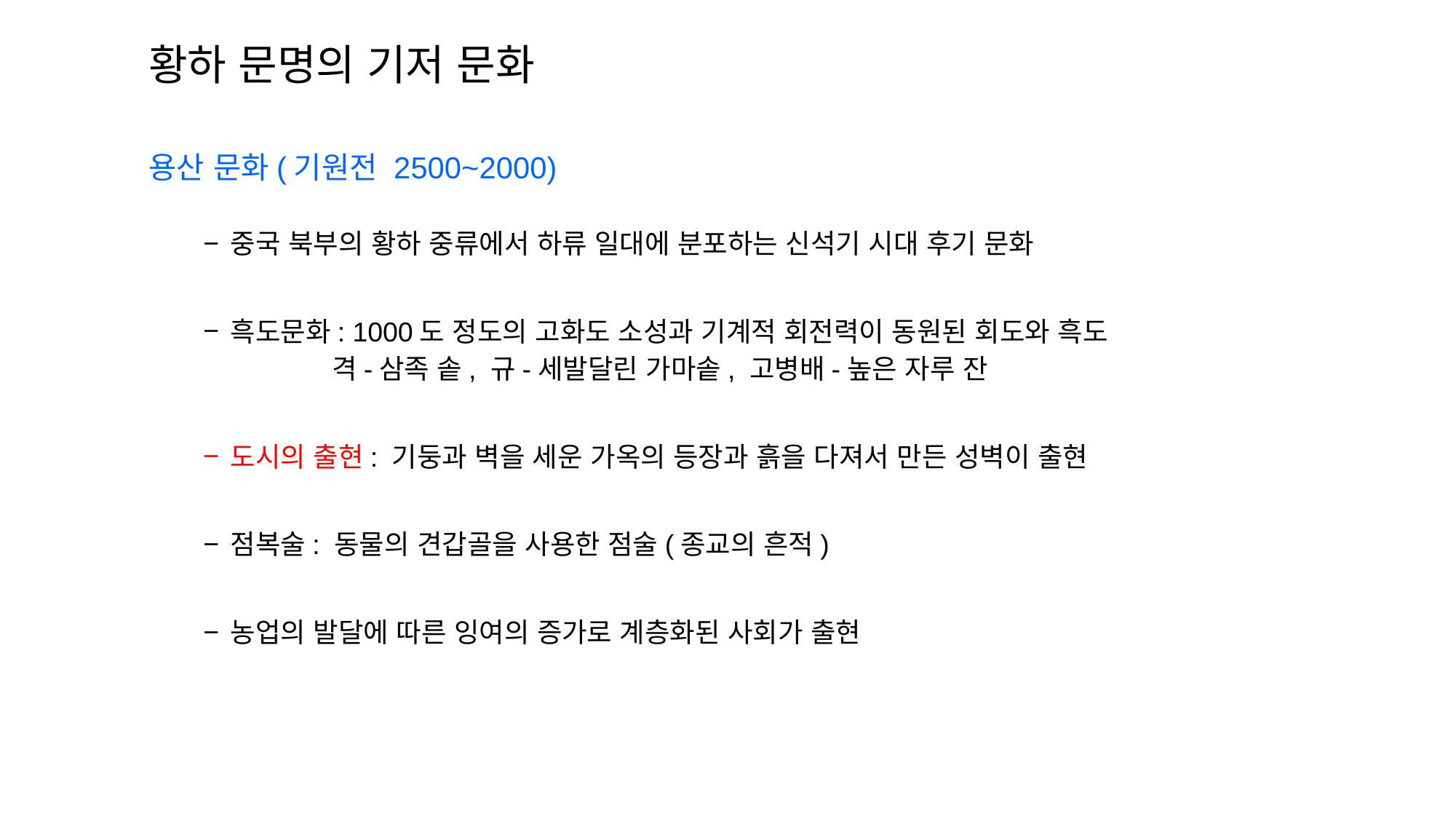

황하 문명의 기저 문화
용산 문화(기원전 2500~2000)

중국 북부의 황하 중류에서 하류 일대에 분포하는 신석기 시대 후기 문화

흑도문화: 1000도 정도의 고화도 소성과 기계적 회전력이 동원된 회도와 흑도
                격-삼족 솥, 규-세발달린 가마솥, 고병배-높은 자루 잔

도시의 출현: 기둥과 벽을 세운 가옥의 등장과 흙을 다져서 만든 성벽이 출현

점복술: 동물의 견갑골을 사용한 점술(종교의 흔적)

농업의 발달에 따른 잉여의 증가로 계층화된 사회가 출현